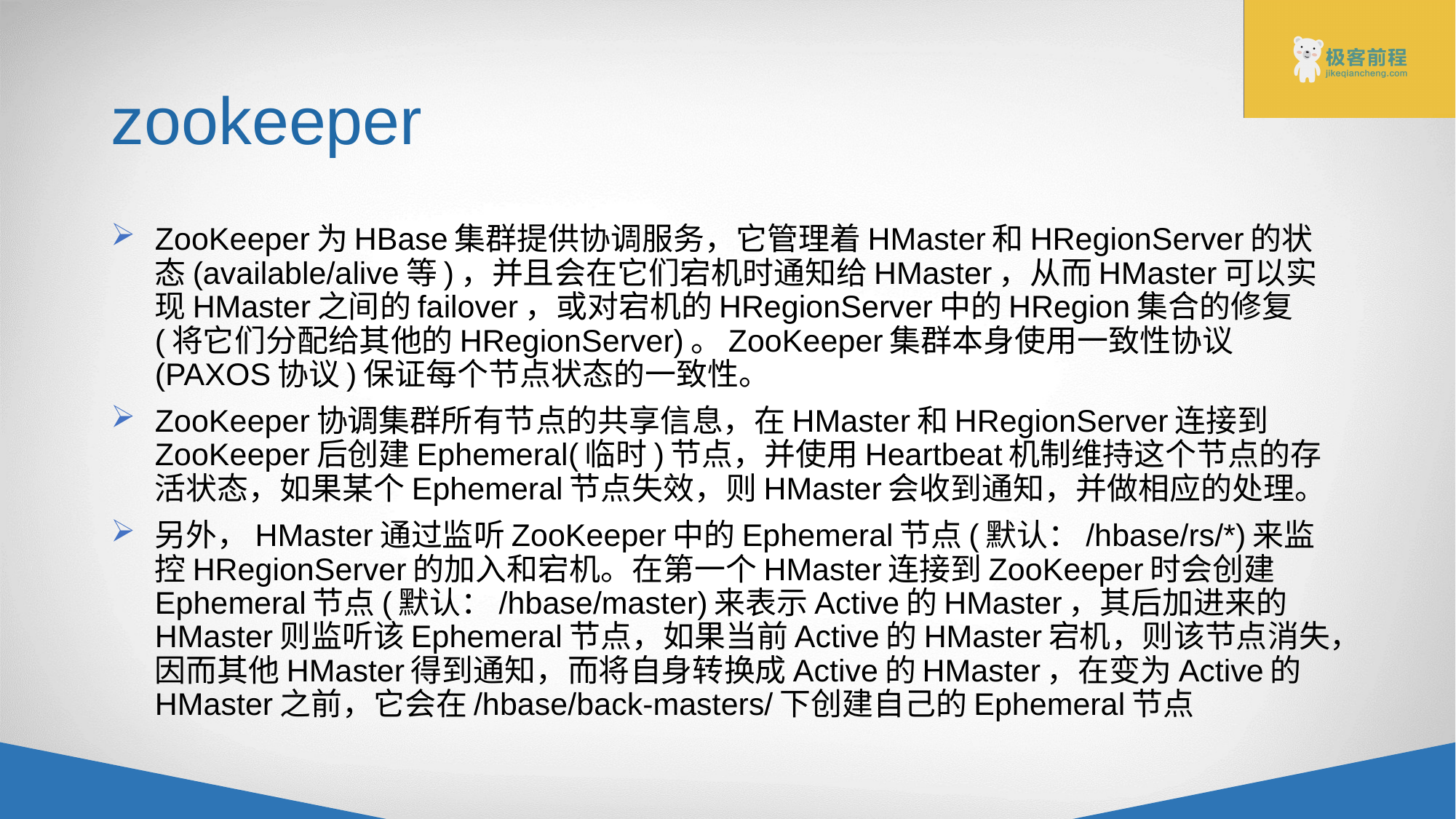

# zookeeper
ZooKeeper为HBase集群提供协调服务，它管理着HMaster和HRegionServer的状态(available/alive等)，并且会在它们宕机时通知给HMaster，从而HMaster可以实现HMaster之间的failover，或对宕机的HRegionServer中的HRegion集合的修复(将它们分配给其他的HRegionServer)。ZooKeeper集群本身使用一致性协议(PAXOS协议)保证每个节点状态的一致性。
ZooKeeper协调集群所有节点的共享信息，在HMaster和HRegionServer连接到ZooKeeper后创建Ephemeral(临时)节点，并使用Heartbeat机制维持这个节点的存活状态，如果某个Ephemeral节点失效，则HMaster会收到通知，并做相应的处理。
另外，HMaster通过监听ZooKeeper中的Ephemeral节点(默认：/hbase/rs/*)来监控HRegionServer的加入和宕机。在第一个HMaster连接到ZooKeeper时会创建Ephemeral节点(默认：/hbase/master)来表示Active的HMaster，其后加进来的HMaster则监听该Ephemeral节点，如果当前Active的HMaster宕机，则该节点消失，因而其他HMaster得到通知，而将自身转换成Active的HMaster，在变为Active的HMaster之前，它会在/hbase/back-masters/下创建自己的Ephemeral节点